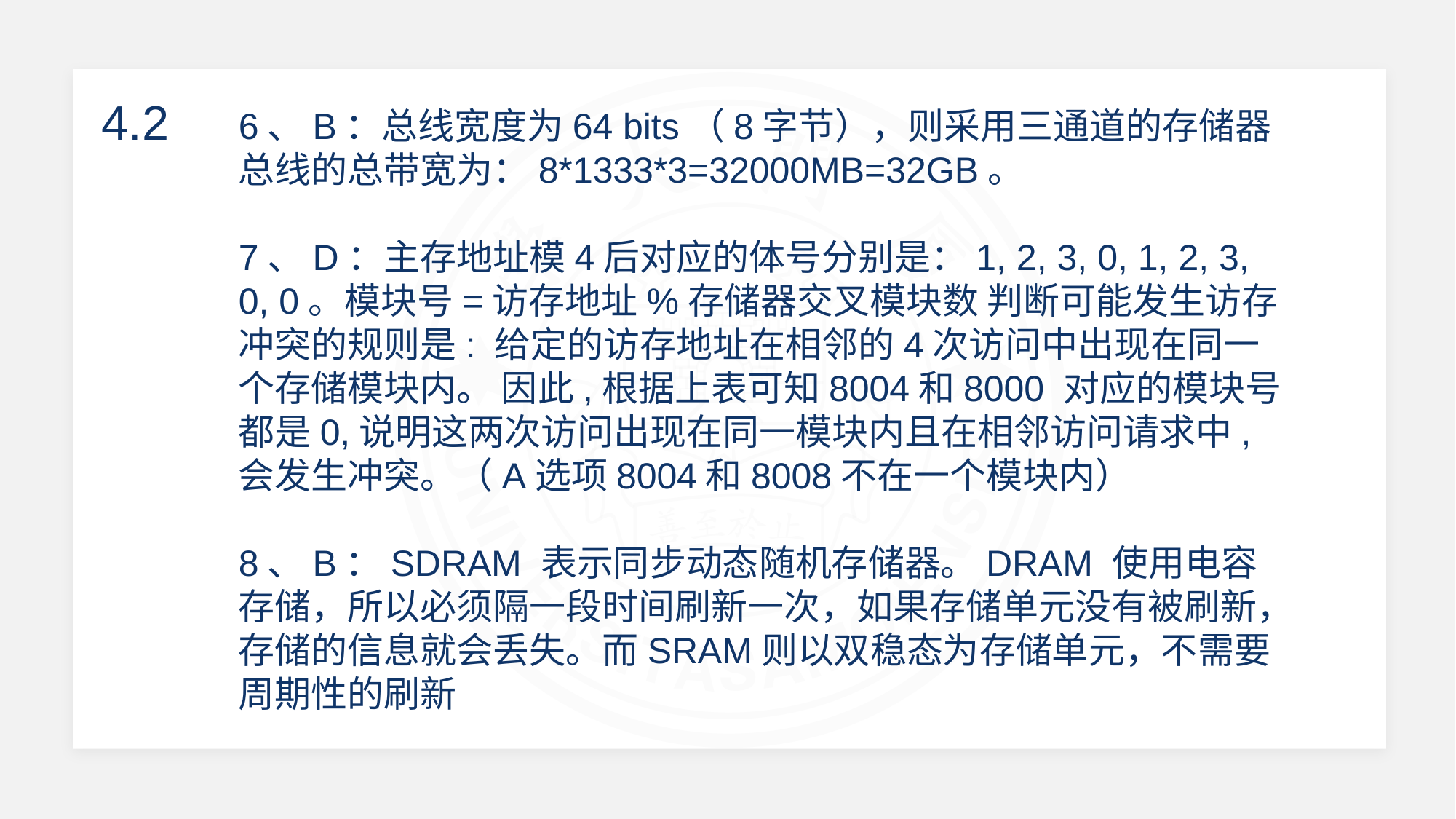

4.2
6、B：总线宽度为64 bits（8字节），则采用三通道的存储器总线的总带宽为：8*1333*3=32000MB=32GB。

7、D：主存地址模4后对应的体号分别是：1, 2, 3, 0, 1, 2, 3, 0, 0。模块号=访存地址%存储器交叉模块数 判断可能发生访存冲突的规则是: 给定的访存地址在相邻的4次访问中出现在同一个存储模块内。 因此,根据上表可知8004和8000 对应的模块号都是0,说明这两次访问出现在同一模块内且在相邻访问请求中,会发生冲突。（A选项8004和8008不在一个模块内）

8、B：SDRAM 表示同步动态随机存储器。DRAM 使用电容存储，所以必须隔一段时间刷新一次，如果存储单元没有被刷新，存储的信息就会丢失。而SRAM则以双稳态为存储单元，不需要周期性的刷新